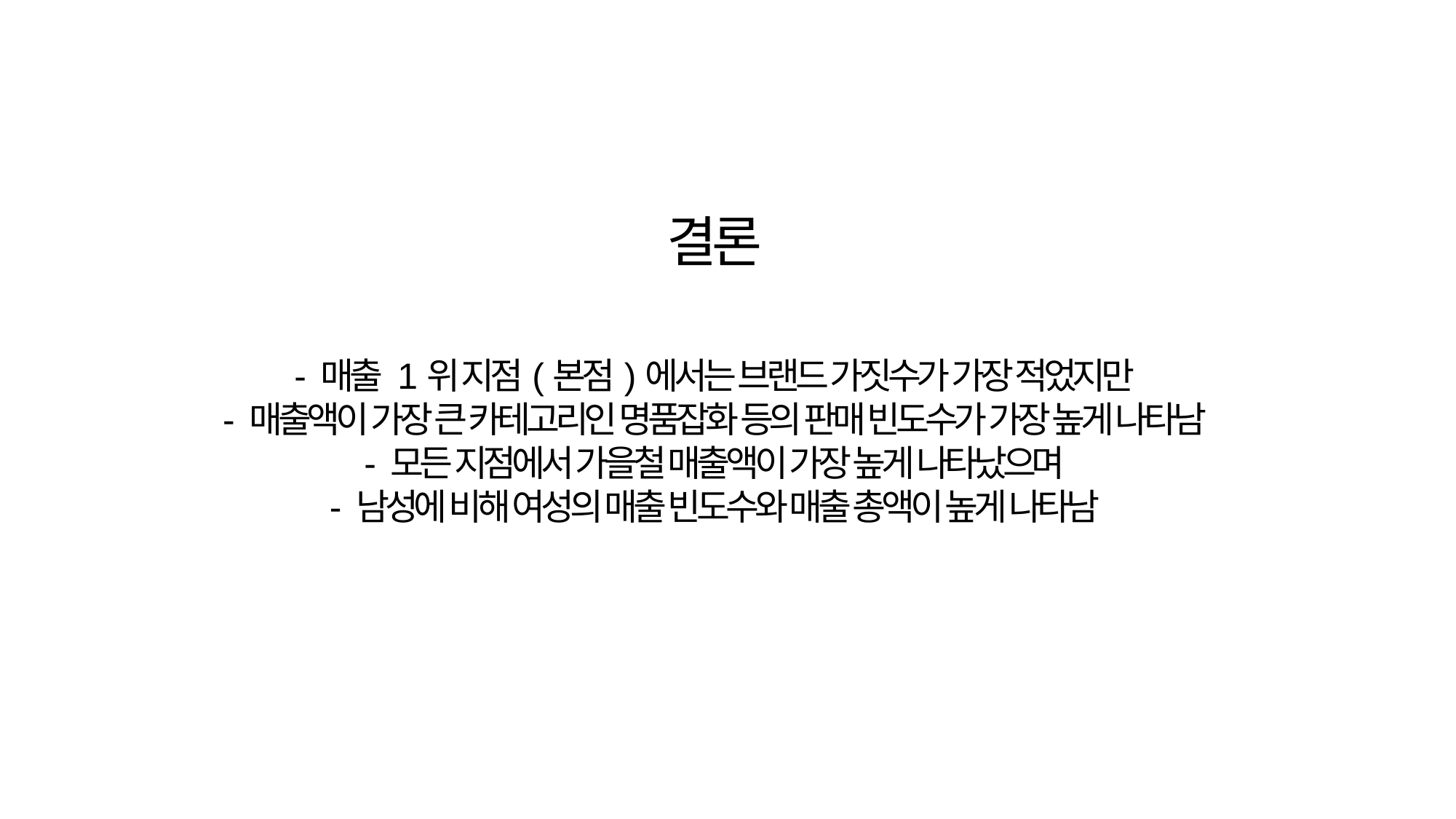

결론
- 매출 1위 지점(본점)에서는 브랜드 가짓수가 가장 적었지만
- 매출액이 가장 큰 카테고리인 명품잡화 등의 판매 빈도수가 가장 높게 나타남
- 모든 지점에서 가을철 매출액이 가장 높게 나타났으며
- 남성에 비해 여성의 매출 빈도수와 매출 총액이 높게 나타남